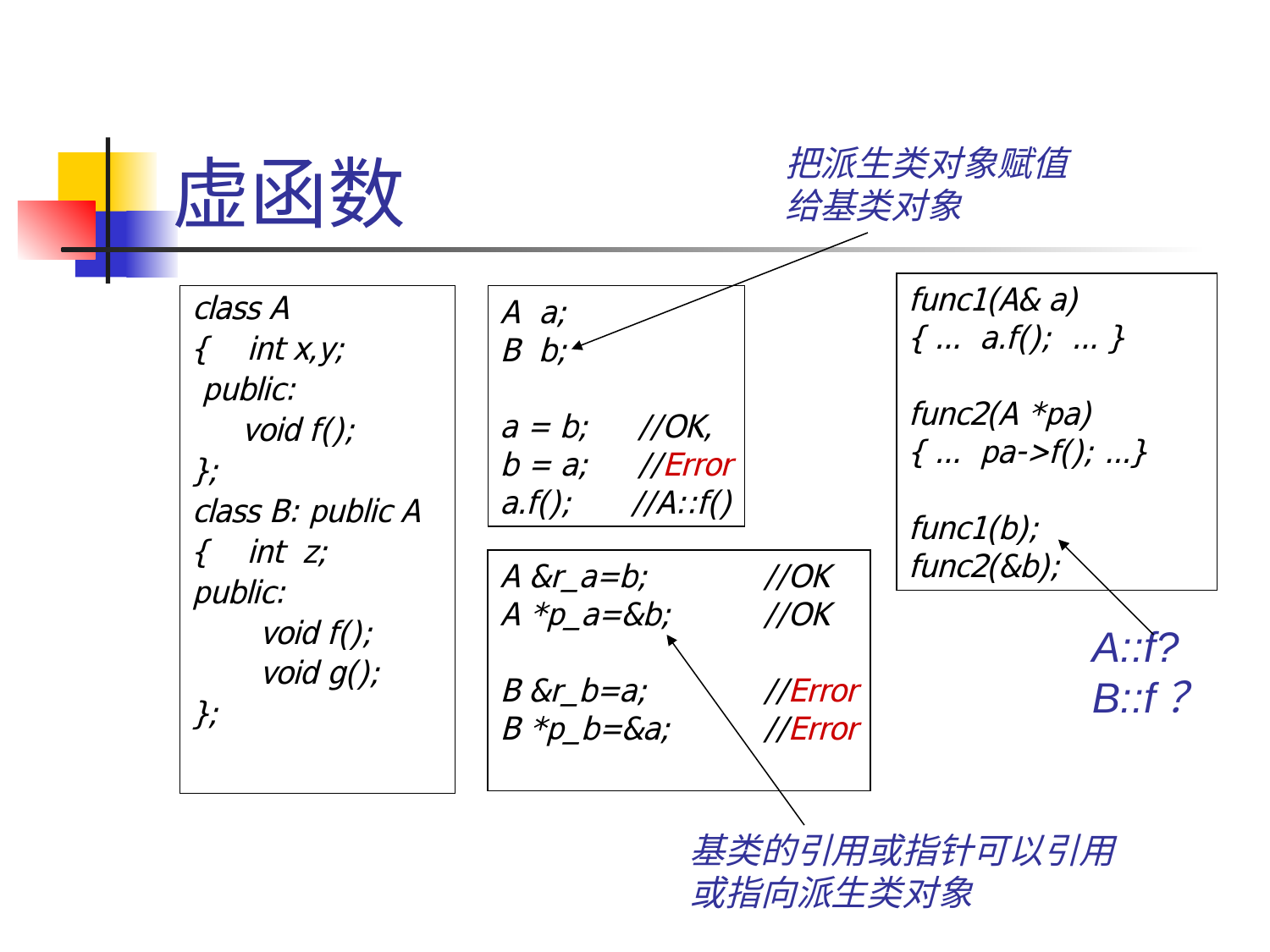

# 虚函数
把派生类对象赋值
给基类对象

func1(A& a)
{ …  a.f();  … }

func2(A *pa)
{ …  pa->f(); …}

func1(b);
func2(&b);
class A
{    int x,y;
 public:
     void f();
};
class B: public A
{    int  z;
public:
	  void f();
	  void g();
};
A  a;
B  b;

a = b;     //OK,
b = a;     //Error
a.f();      //A::f()

A &r_a=b;      	 //OK
A *p_a=&b; 	 //OK

B &r_b=a; 	 //Error
B *p_b=&a;	 //Error

A::f?
B::f？

基类的引用或指针可以引用
或指向派生类对象